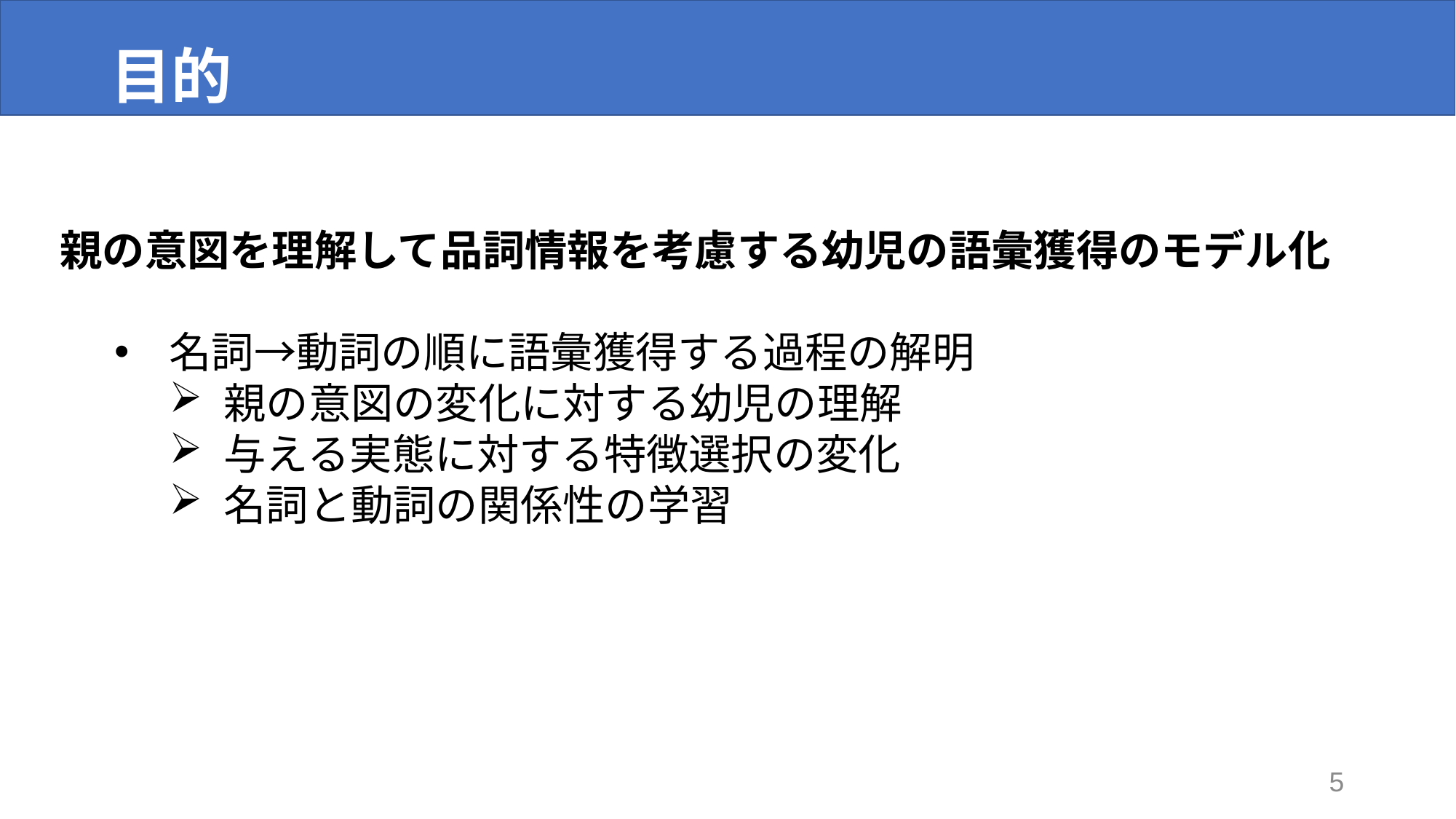

# 目的
親の意図を理解して品詞情報を考慮する幼児の語彙獲得のモデル化

名詞→動詞の順に語彙獲得する過程の解明
親の意図の変化に対する幼児の理解
与える実態に対する特徴選択の変化
名詞と動詞の関係性の学習

5